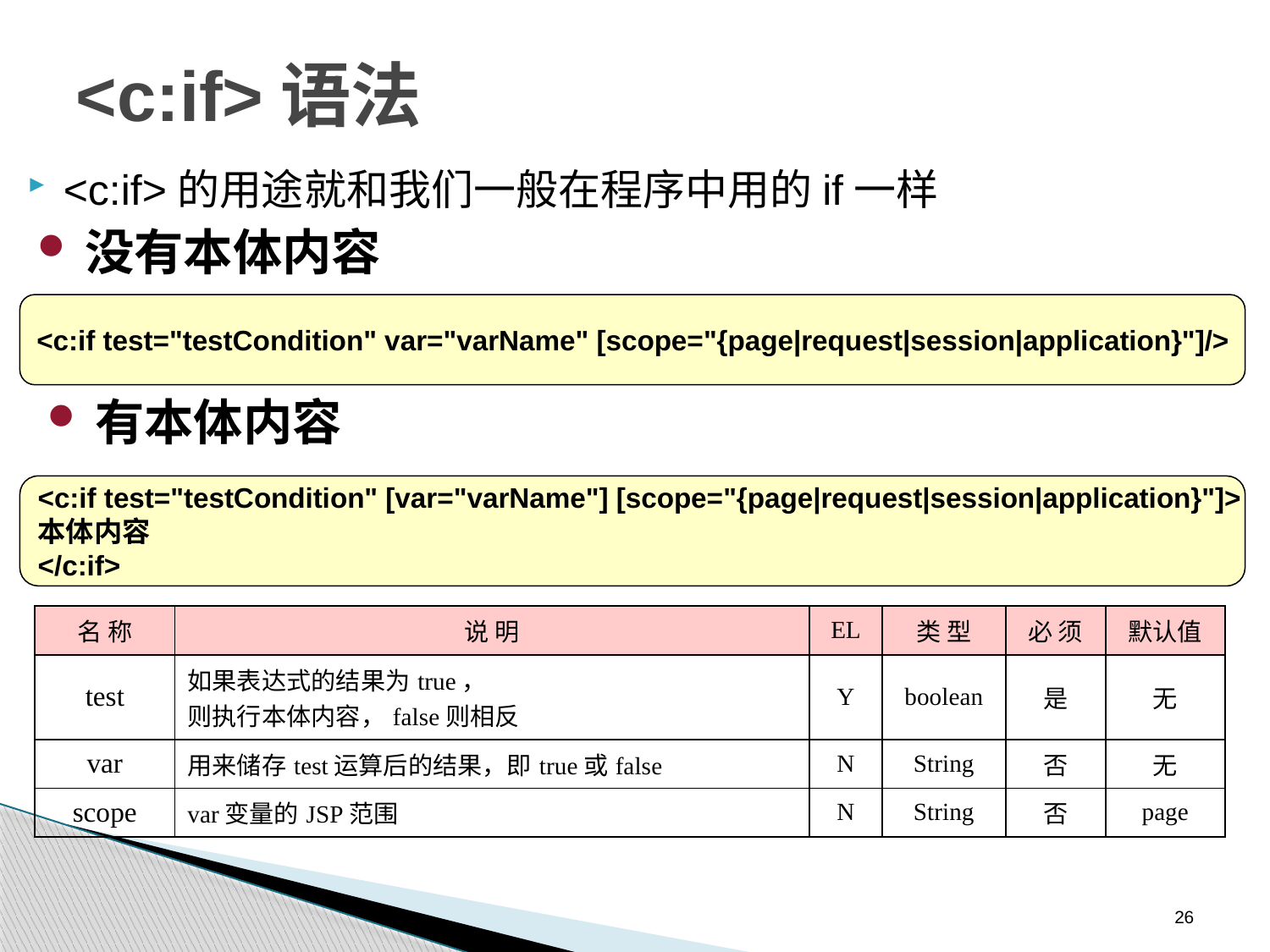

# <c:if>语法
<c:if>的用途就和我们一般在程序中用的if一样
没有本体内容
<c:if test="testCondition" var="varName" [scope="{page|request|session|application}"]/>
有本体内容
<c:if test="testCondition" [var="varName"] [scope="{page|request|session|application}"]>
本体内容
</c:if>
| 名 称 | 说 明 | EL | 类 型 | 必 须 | 默认值 |
| --- | --- | --- | --- | --- | --- |
| test | 如果表达式的结果为true， 则执行本体内容，false则相反 | Y | boolean | 是 | 无 |
| var | 用来储存test运算后的结果，即true或false | N | String | 否 | 无 |
| scope | var变量的JSP范围 | N | String | 否 | page |
26